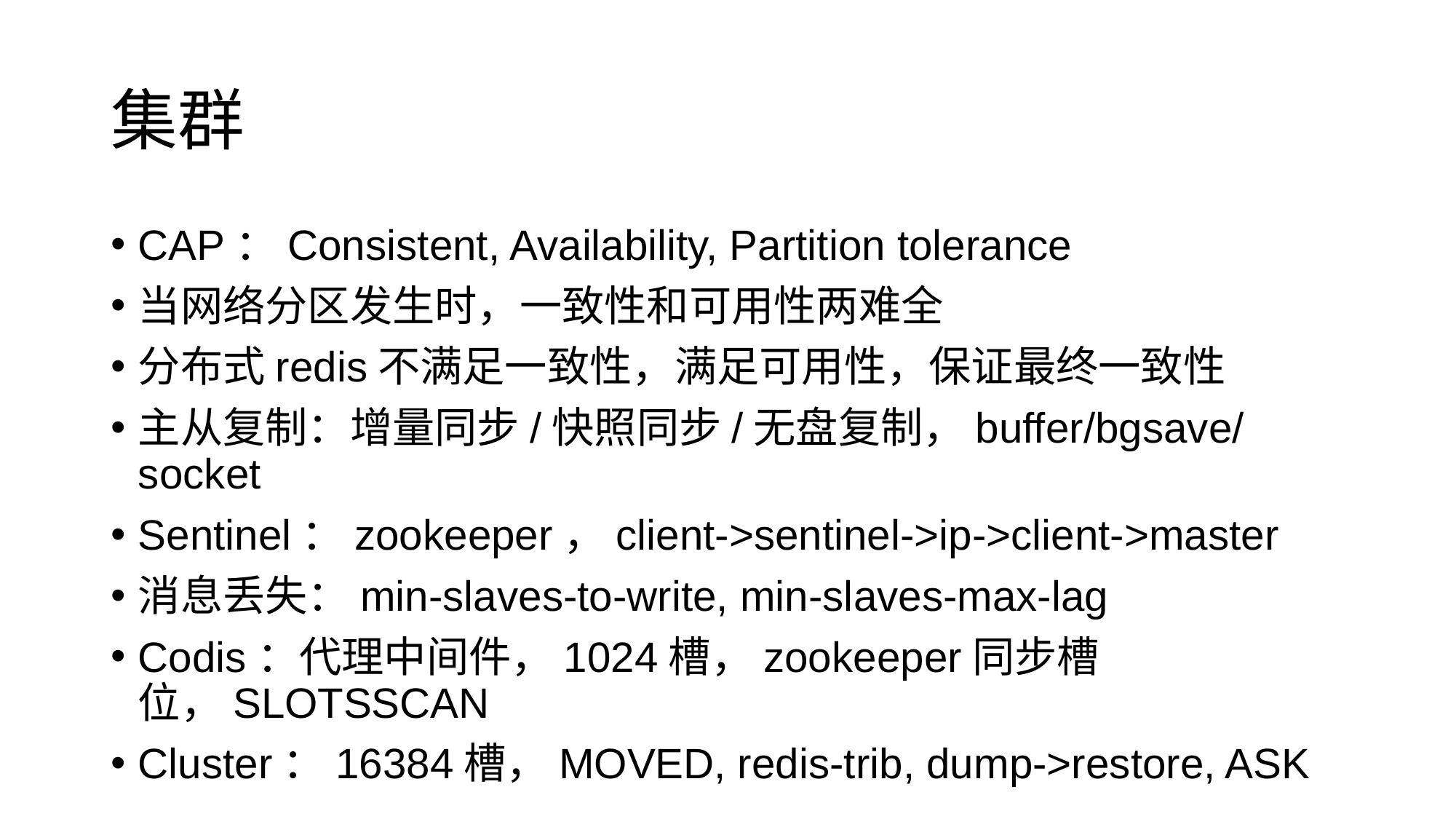

# 集群
CAP：Consistent, Availability, Partition tolerance
当网络分区发生时，一致性和可用性两难全
分布式redis不满足一致性，满足可用性，保证最终一致性
主从复制：增量同步/快照同步/无盘复制，buffer/bgsave/socket
Sentinel：zookeeper，client->sentinel->ip->client->master
消息丢失：min-slaves-to-write, min-slaves-max-lag
Codis：代理中间件，1024槽，zookeeper同步槽位，SLOTSSCAN
Cluster：16384槽，MOVED, redis-trib, dump->restore, ASK